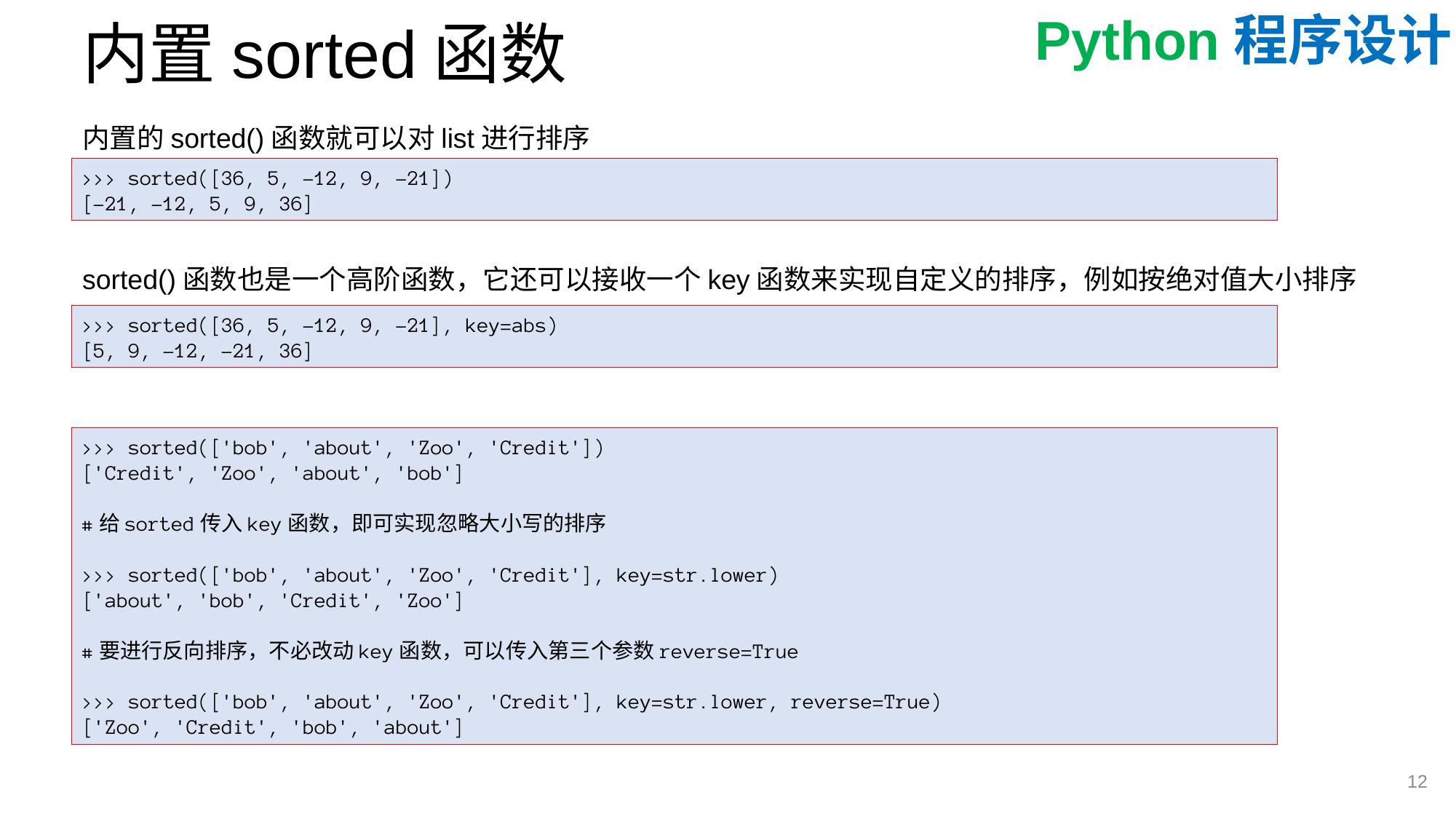

# 内置sorted函数
内置的sorted()函数就可以对list进行排序
>>> sorted([36, 5, -12, 9, -21])
[-21, -12, 5, 9, 36]
sorted()函数也是一个高阶函数，它还可以接收一个key函数来实现自定义的排序，例如按绝对值大小排序
>>> sorted([36, 5, -12, 9, -21], key=abs)
[5, 9, -12, -21, 36]
>>> sorted(['bob', 'about', 'Zoo', 'Credit'])
['Credit', 'Zoo', 'about', 'bob']

#给sorted传入key函数，即可实现忽略大小写的排序

>>> sorted(['bob', 'about', 'Zoo', 'Credit'], key=str.lower)
['about', 'bob', 'Credit', 'Zoo']

#要进行反向排序，不必改动key函数，可以传入第三个参数reverse=True

>>> sorted(['bob', 'about', 'Zoo', 'Credit'], key=str.lower, reverse=True)
['Zoo', 'Credit', 'bob', 'about']
12